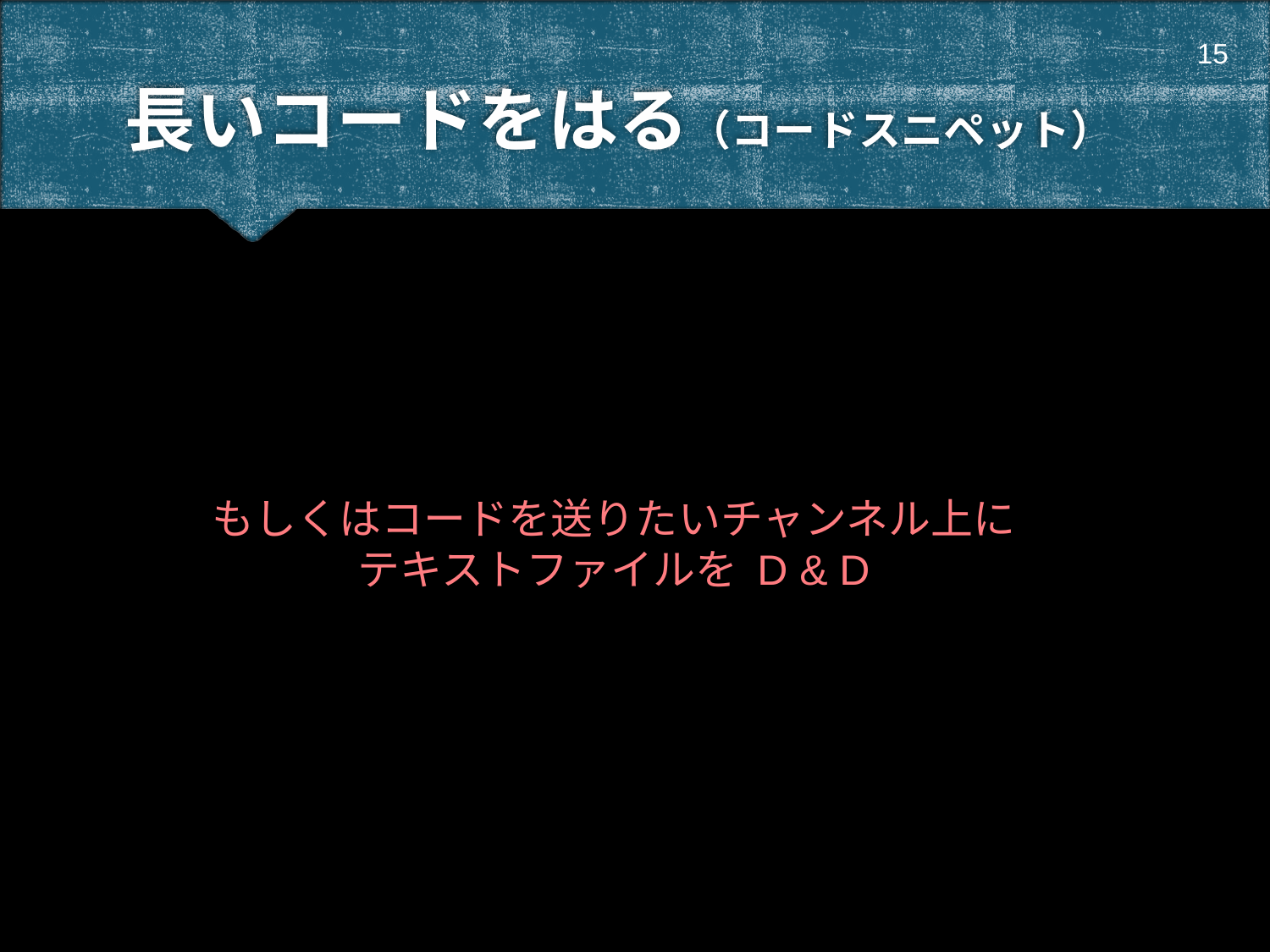

15
# 長いコードをはる（コードスニペット）
もしくはコードを送りたいチャンネル上に
テキストファイルを D & D